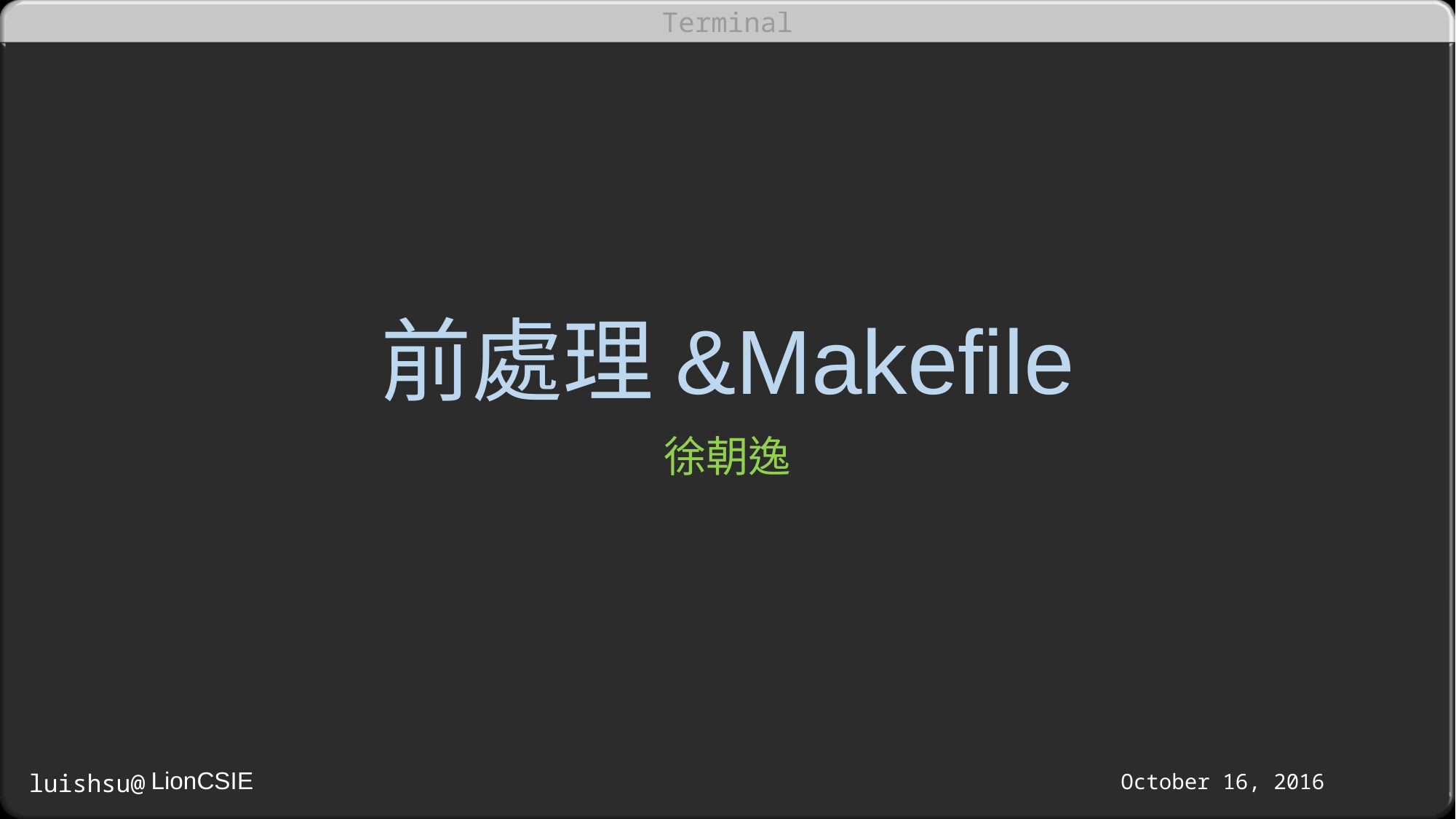

# 前處理&Makefile
徐朝逸
LionCSIE
October 16, 2016